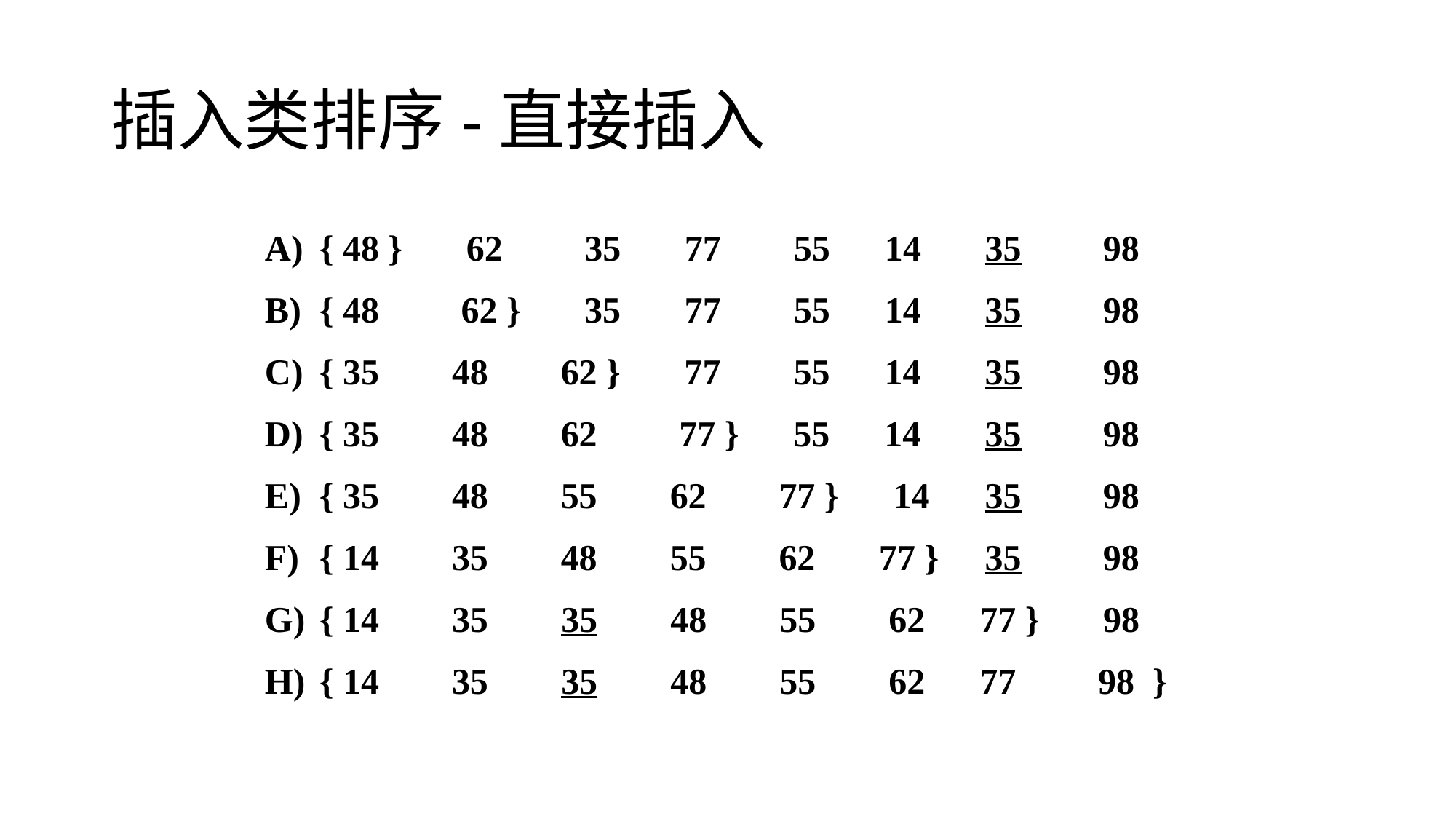

# 插入类排序-直接插入
{ 48 }       62         35       77        55      14       35         98
{ 48         62 }       35       77        55      14       35         98
{ 35        48        62 }       77        55      14       35         98
{ 35        48        62         77 }      55      14       35         98
{ 35        48        55        62        77 }      14      35         98
{ 14        35        48        55        62       77 }     35         98
{ 14        35        35        48        55        62      77 }       98
{ 14        35        35        48        55        62      77         98  }